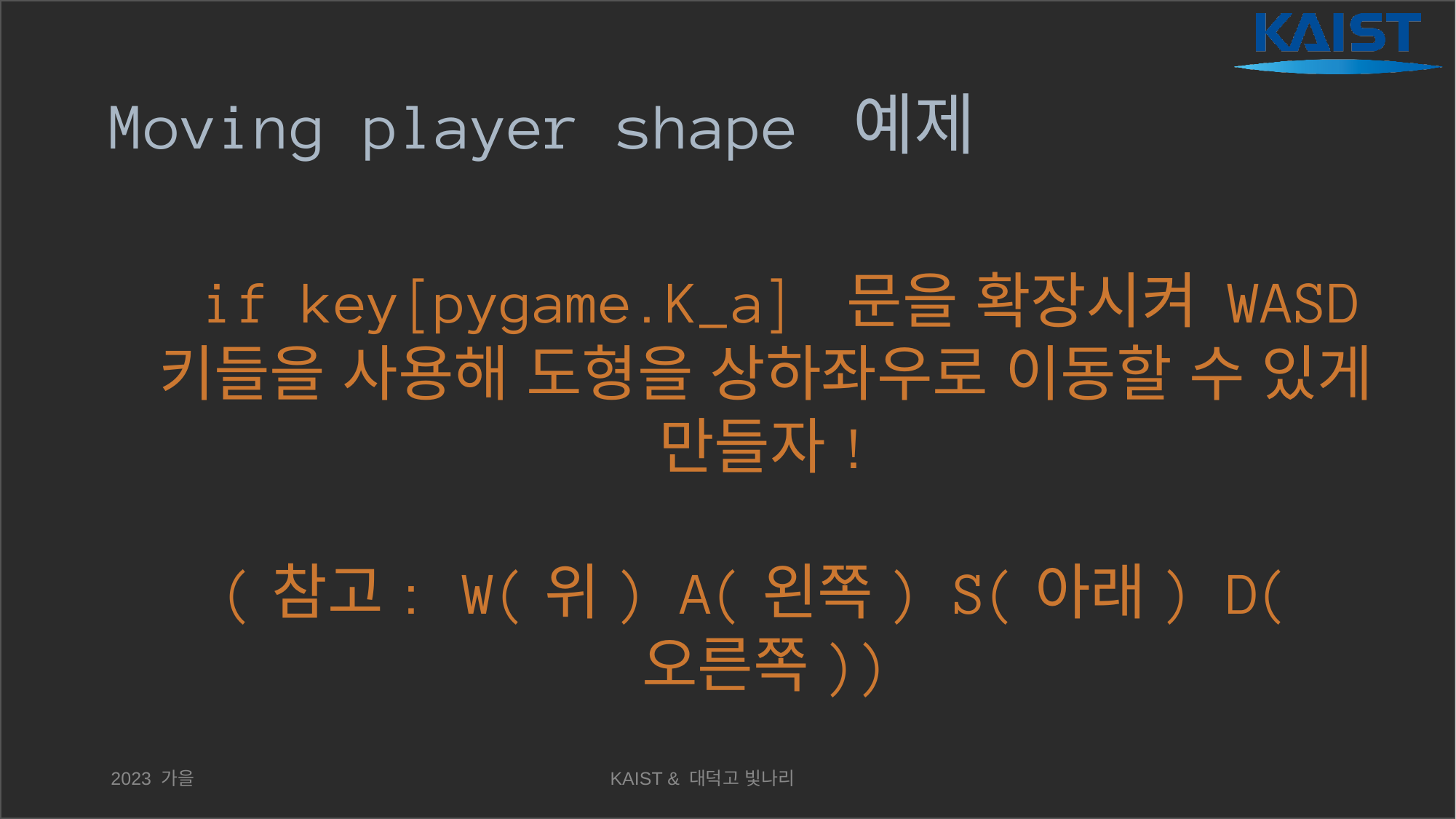

# Moving player shape 예제
 if key[pygame.K_a] 문을 확장시켜 WASD 키들을 사용해 도형을 상하좌우로 이동할 수 있게 만들자!

(참고: W(위) A(왼쪽) S(아래) D(오른쪽))
2023 가을
KAIST & 대덕고 빛나리